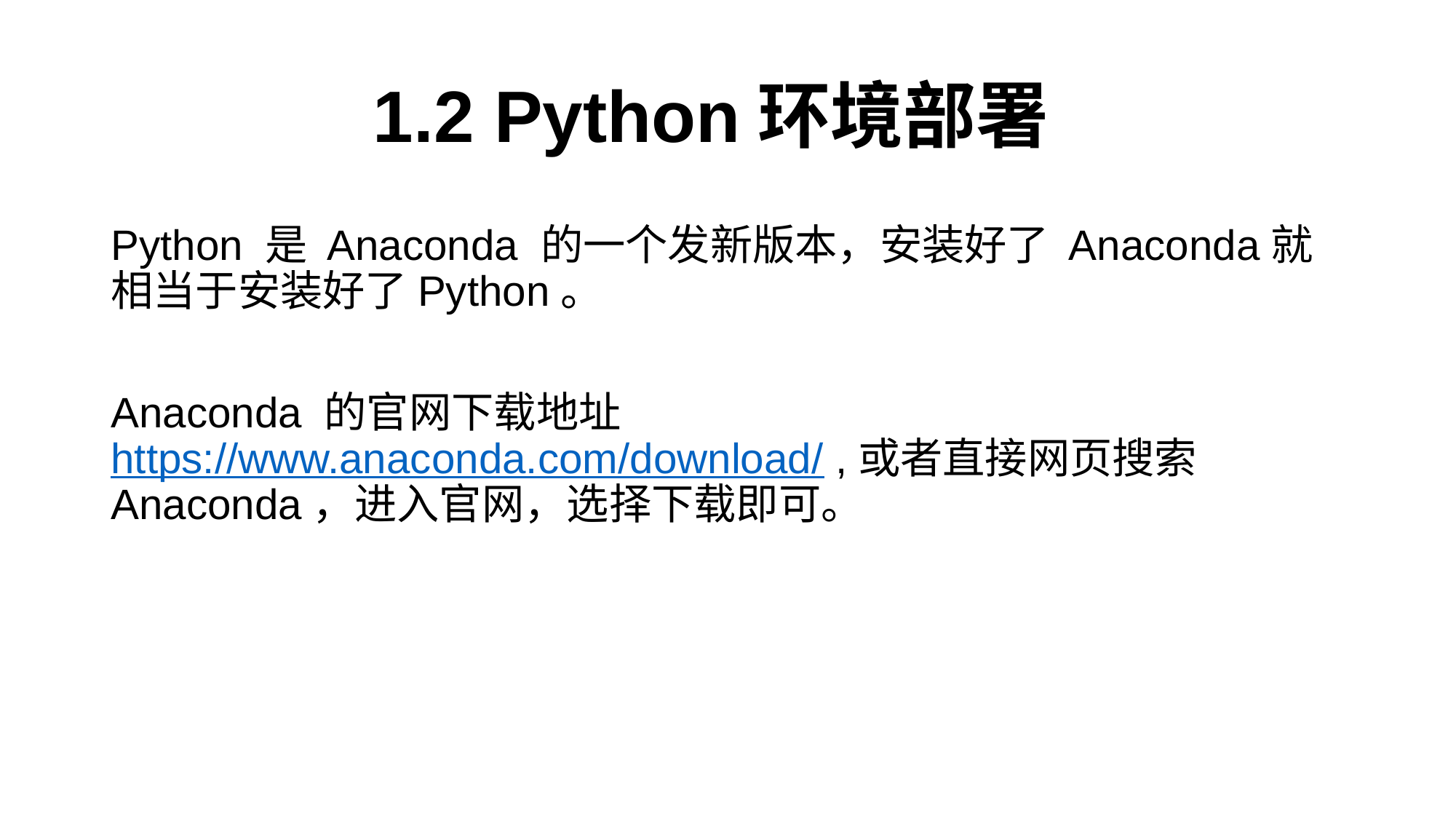

# 1.2 Python环境部署
Python 是 Anaconda 的一个发新版本，安装好了 Anaconda就相当于安装好了Python。

Anaconda 的官网下载地址 https://www.anaconda.com/download/ ,或者直接网页搜索Anaconda，进入官网，选择下载即可。